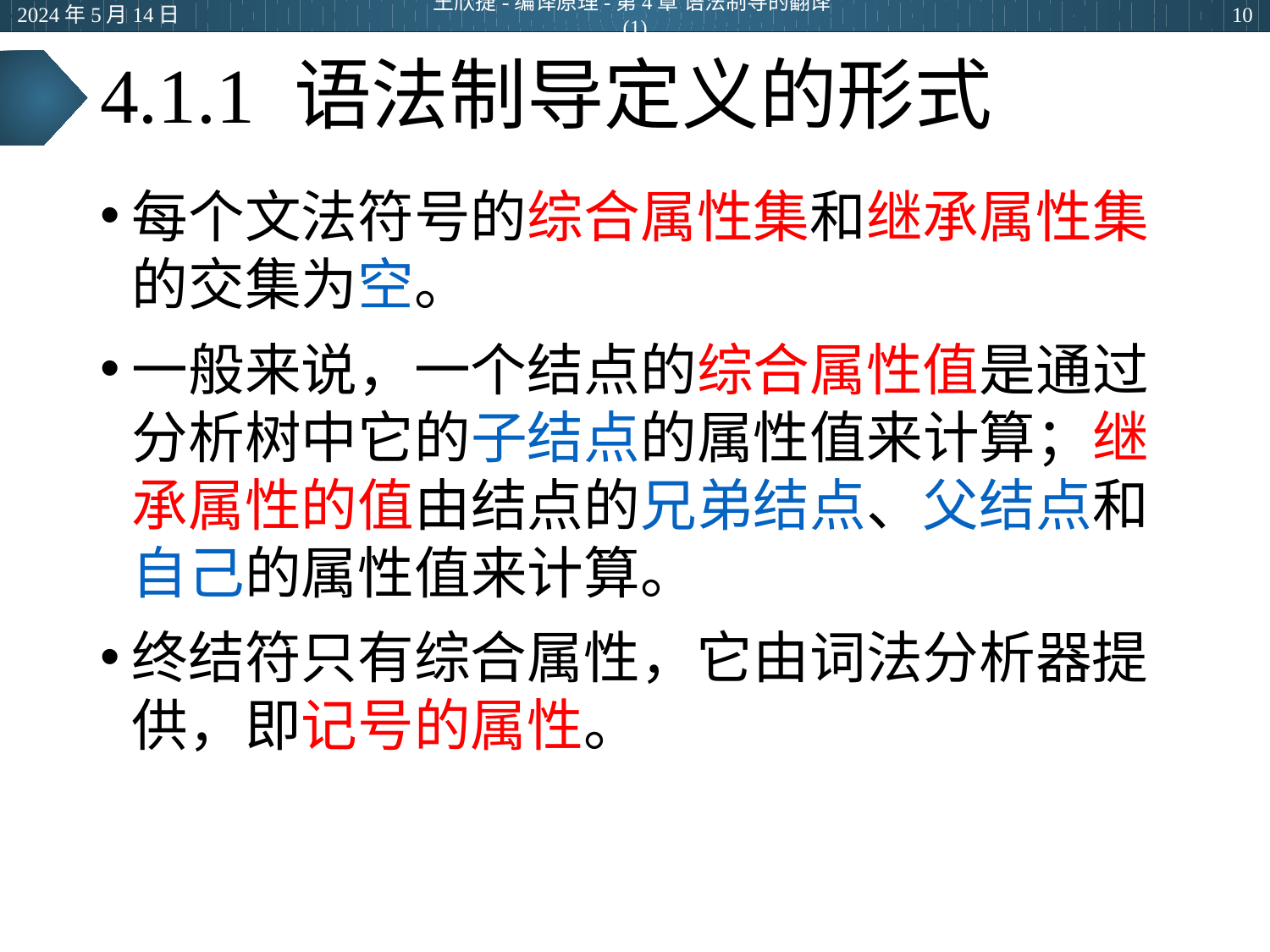

2024年5月14日
王欣捷-编译原理-第4章 语法制导的翻译(1)
10
# 4.1.1 语法制导定义的形式
每个文法符号的综合属性集和继承属性集的交集为空。
一般来说，一个结点的综合属性值是通过分析树中它的子结点的属性值来计算；继承属性的值由结点的兄弟结点、父结点和自己的属性值来计算。
终结符只有综合属性，它由词法分析器提供，即记号的属性。